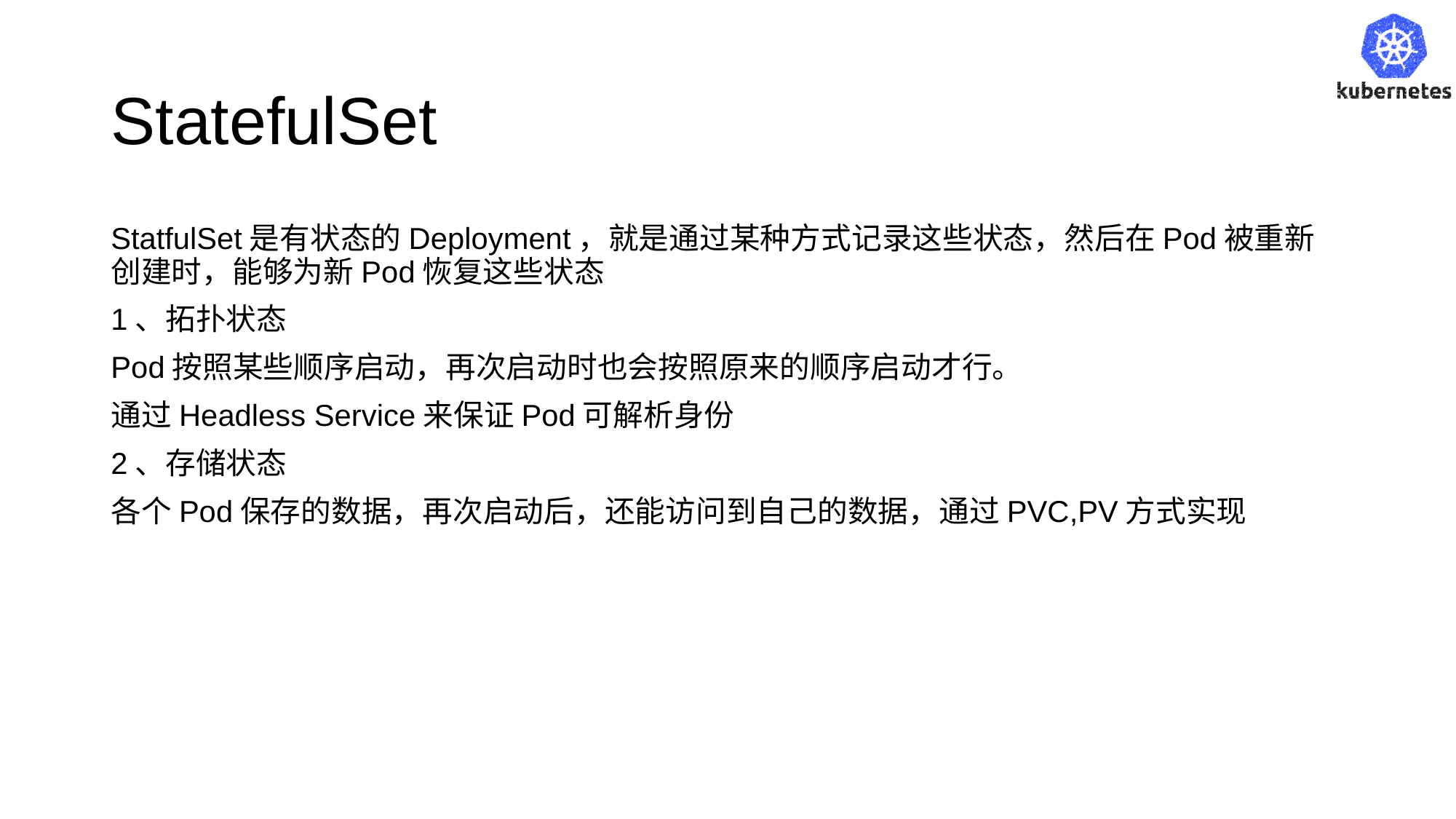

# StatefulSet
StatfulSet是有状态的Deployment，就是通过某种方式记录这些状态，然后在Pod被重新创建时，能够为新Pod恢复这些状态
1、拓扑状态
Pod按照某些顺序启动，再次启动时也会按照原来的顺序启动才行。
通过Headless Service来保证Pod可解析身份
2、存储状态
各个Pod保存的数据，再次启动后，还能访问到自己的数据，通过PVC,PV方式实现